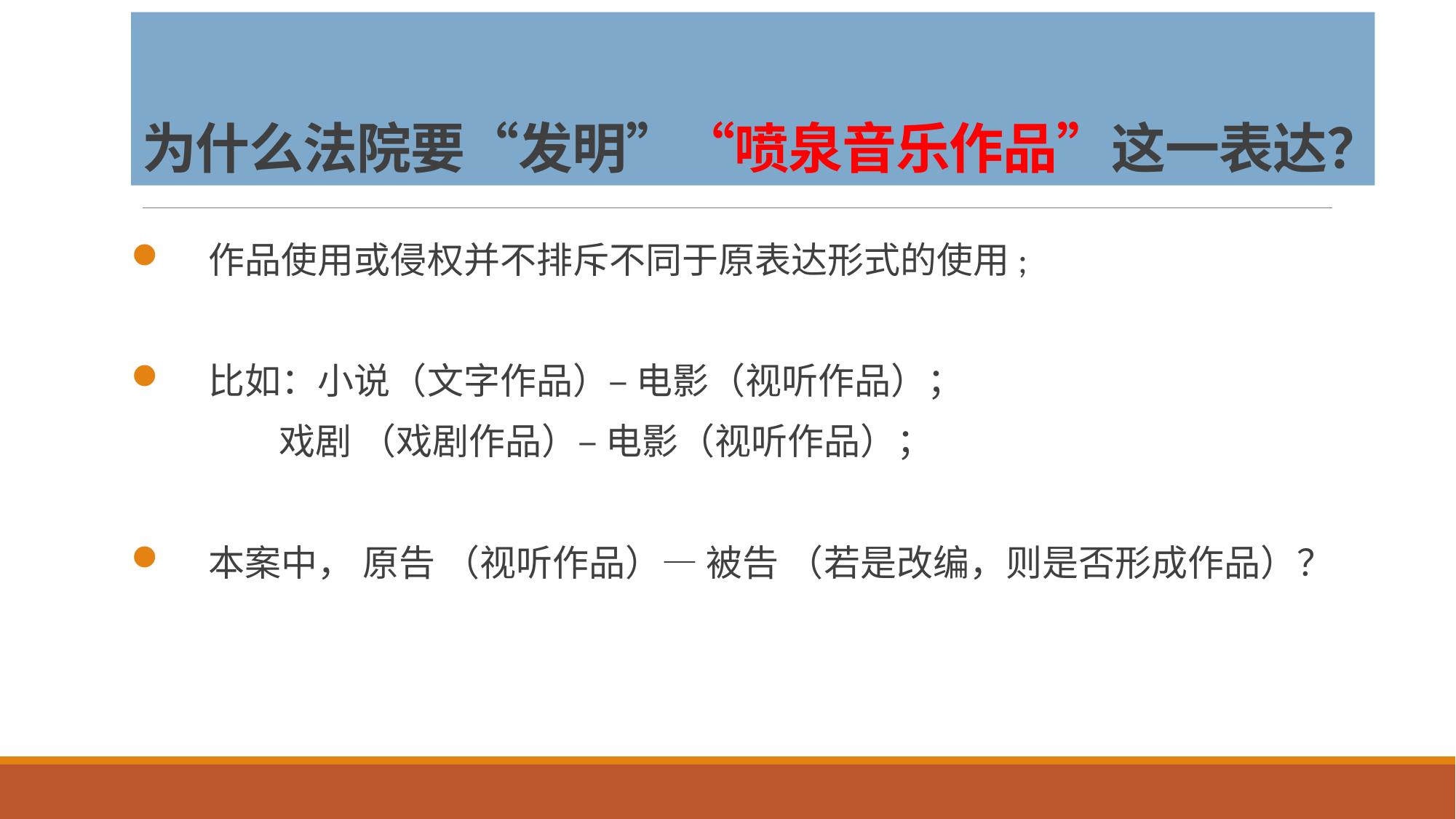

# 为什么法院要“发明”“喷泉音乐作品”这一表达？
    作品使用或侵权并不排斥不同于原表达形式的使用;

    比如：小说（文字作品）– 电影（视听作品）；
                 戏剧 （戏剧作品）– 电影（视听作品）；

    本案中， 原告 （视听作品）— 被告 （若是改编，则是否形成作品）？